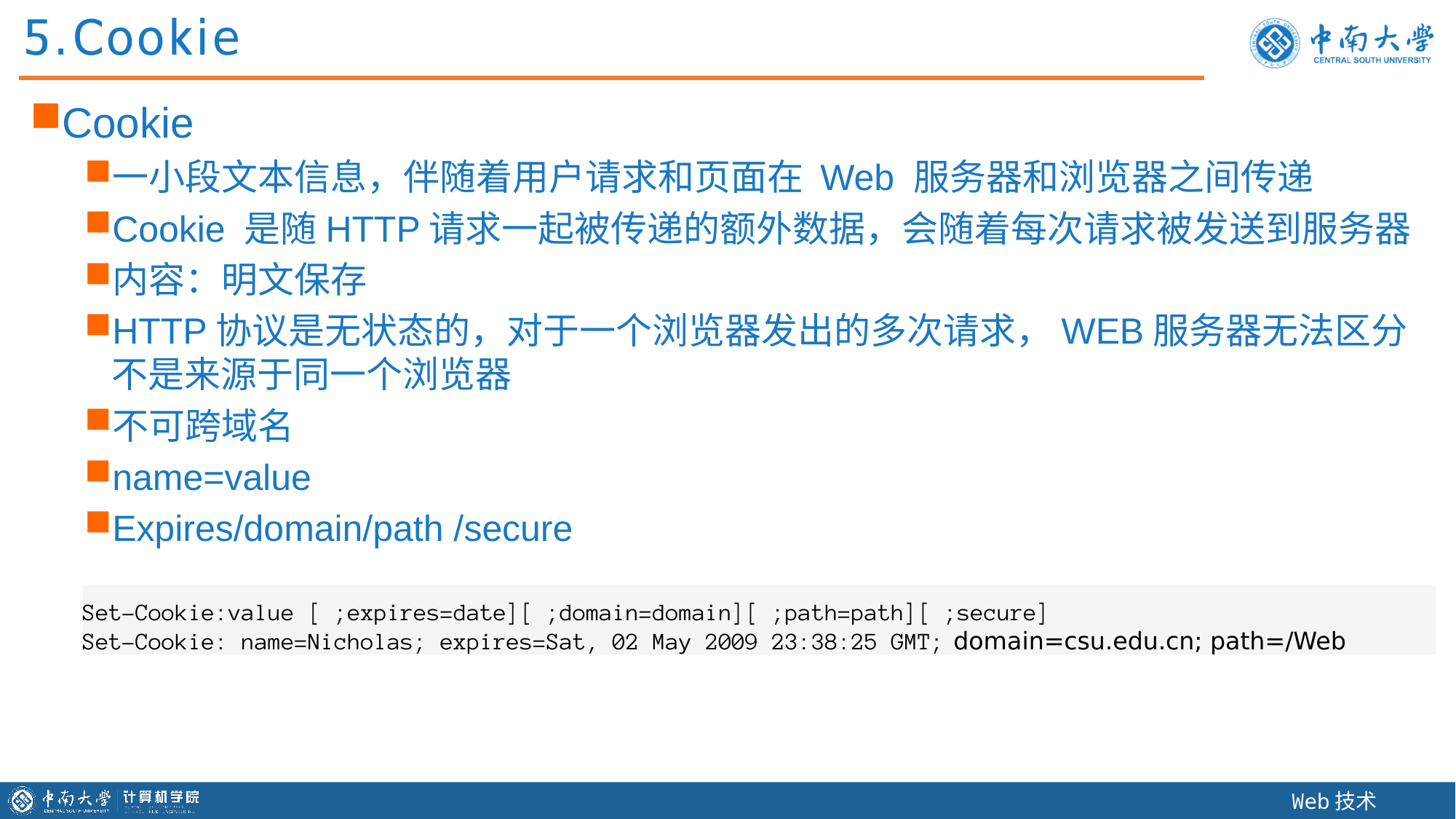

5.Cookie
Cookie
一小段文本信息，伴随着用户请求和页面在 Web 服务器和浏览器之间传递
Cookie 是随HTTP请求一起被传递的额外数据，会随着每次请求被发送到服务器
内容：明文保存
HTTP协议是无状态的，对于一个浏览器发出的多次请求，WEB服务器无法区分不是来源于同一个浏览器
不可跨域名
name=value
Expires/domain/path /secure
Set-Cookie:value [ ;expires=date][ ;domain=domain][ ;path=path][ ;secure]
Set-Cookie: name=Nicholas; expires=Sat, 02 May 2009 23:38:25 GMT; domain=csu.edu.cn; path=/Web